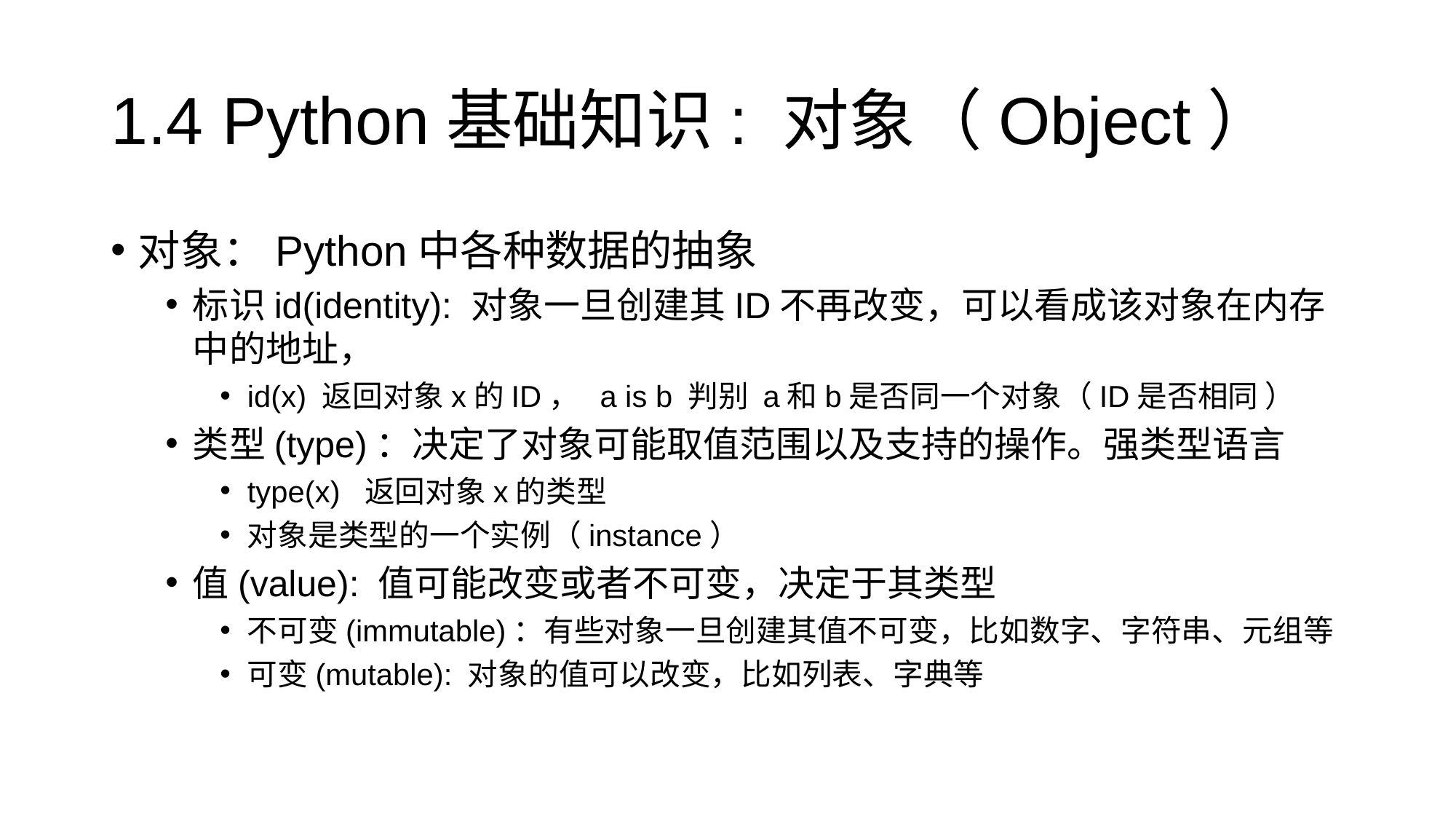

# 1.4 Python基础知识: 对象（Object）
对象：Python中各种数据的抽象
标识id(identity): 对象一旦创建其ID不再改变，可以看成该对象在内存中的地址，
id(x) 返回对象x的ID，  a is b 判别 a和b是否同一个对象（ID是否相同 ）
类型(type)：决定了对象可能取值范围以及支持的操作。强类型语言
type(x)  返回对象x的类型
对象是类型的一个实例（instance）
值(value): 值可能改变或者不可变，决定于其类型
不可变(immutable)：有些对象一旦创建其值不可变，比如数字、字符串、元组等
可变(mutable): 对象的值可以改变，比如列表、字典等